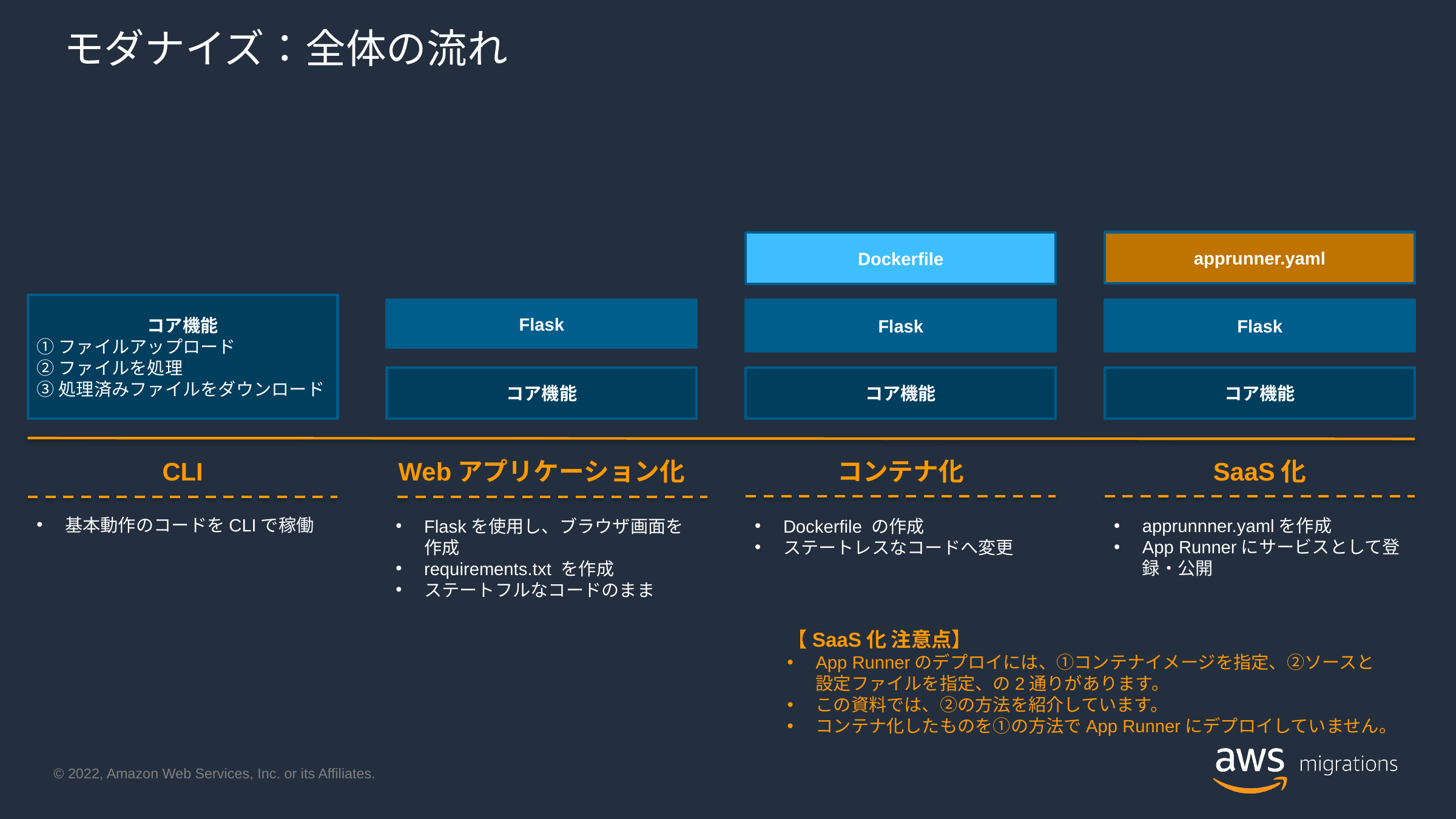

# モダナイズ：全体の流れ
apprunner.yaml
Dockerfile
コア機能
①ファイルアップロード
②ファイルを処理
③処理済みファイルをダウンロード
Flask
Flask
Flask
コア機能
コア機能
コア機能
CLI
Webアプリケーション化
コンテナ化
SaaS化
基本動作のコードをCLIで稼働
apprunnner.yamlを作成
App Runnerにサービスとして登録・公開
Flaskを使用し、ブラウザ画面を作成
requirements.txt を作成
ステートフルなコードのまま

Dockerfile の作成
ステートレスなコードへ変更
【SaaS化 注意点】
App Runnerのデプロイには、①コンテナイメージを指定、②ソースと設定ファイルを指定、の2通りがあります。
この資料では、②の方法を紹介しています。
コンテナ化したものを①の方法でApp Runnerにデプロイしていません。